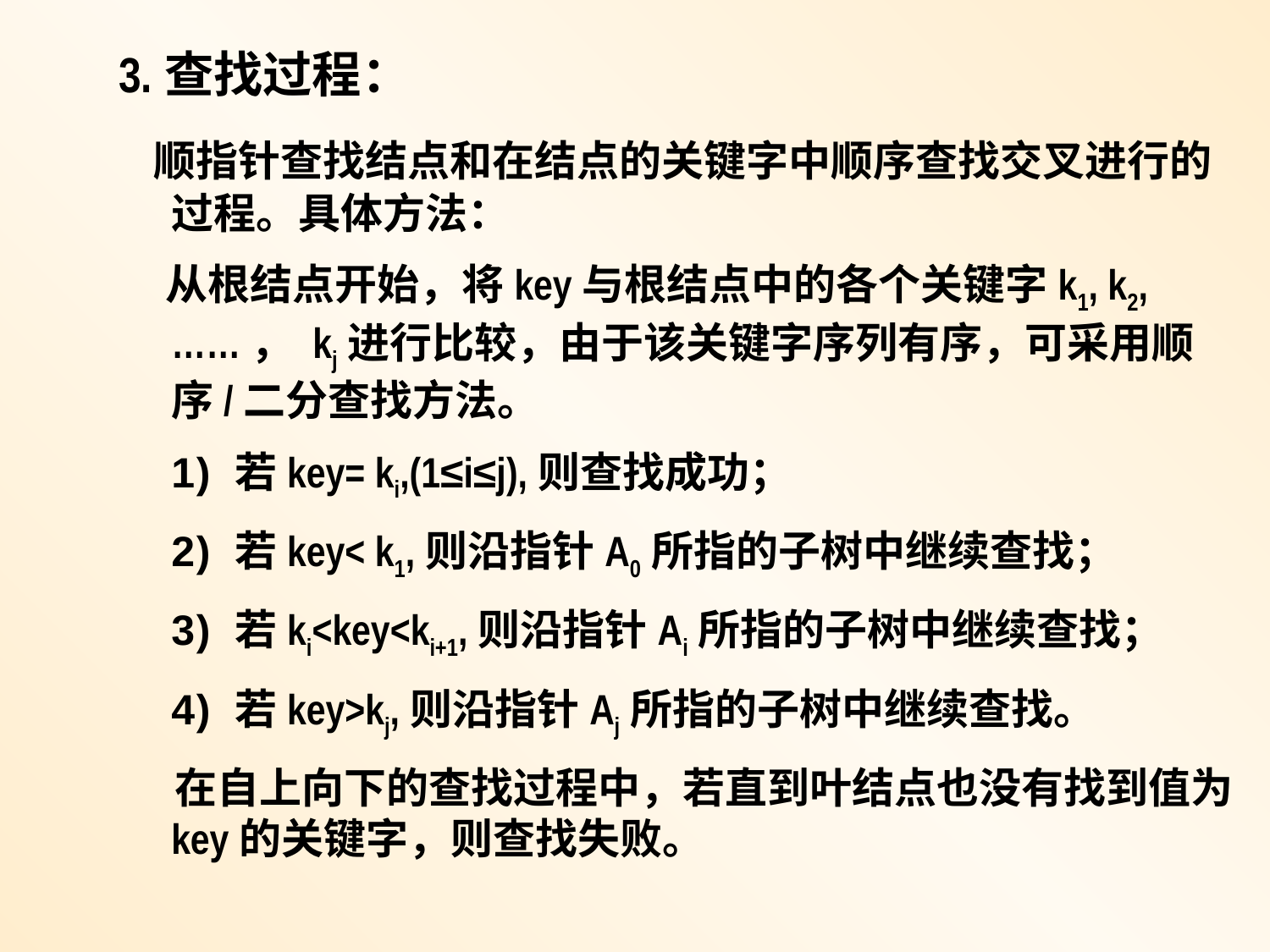

3.查找过程：
   顺指针查找结点和在结点的关键字中顺序查找交叉进行的过程。具体方法：
     从根结点开始，将key与根结点中的各个关键字k1, k2,……， kj进行比较，由于该关键字序列有序，可采用顺序/二分查找方法。
若key= ki,(1≤i≤j),则查找成功；
若key< k1,则沿指针A0所指的子树中继续查找；
若ki<key<ki+1,则沿指针Ai所指的子树中继续查找；
若key>kj,则沿指针Aj所指的子树中继续查找。
      在自上向下的查找过程中，若直到叶结点也没有找到值为key的关键字，则查找失败。